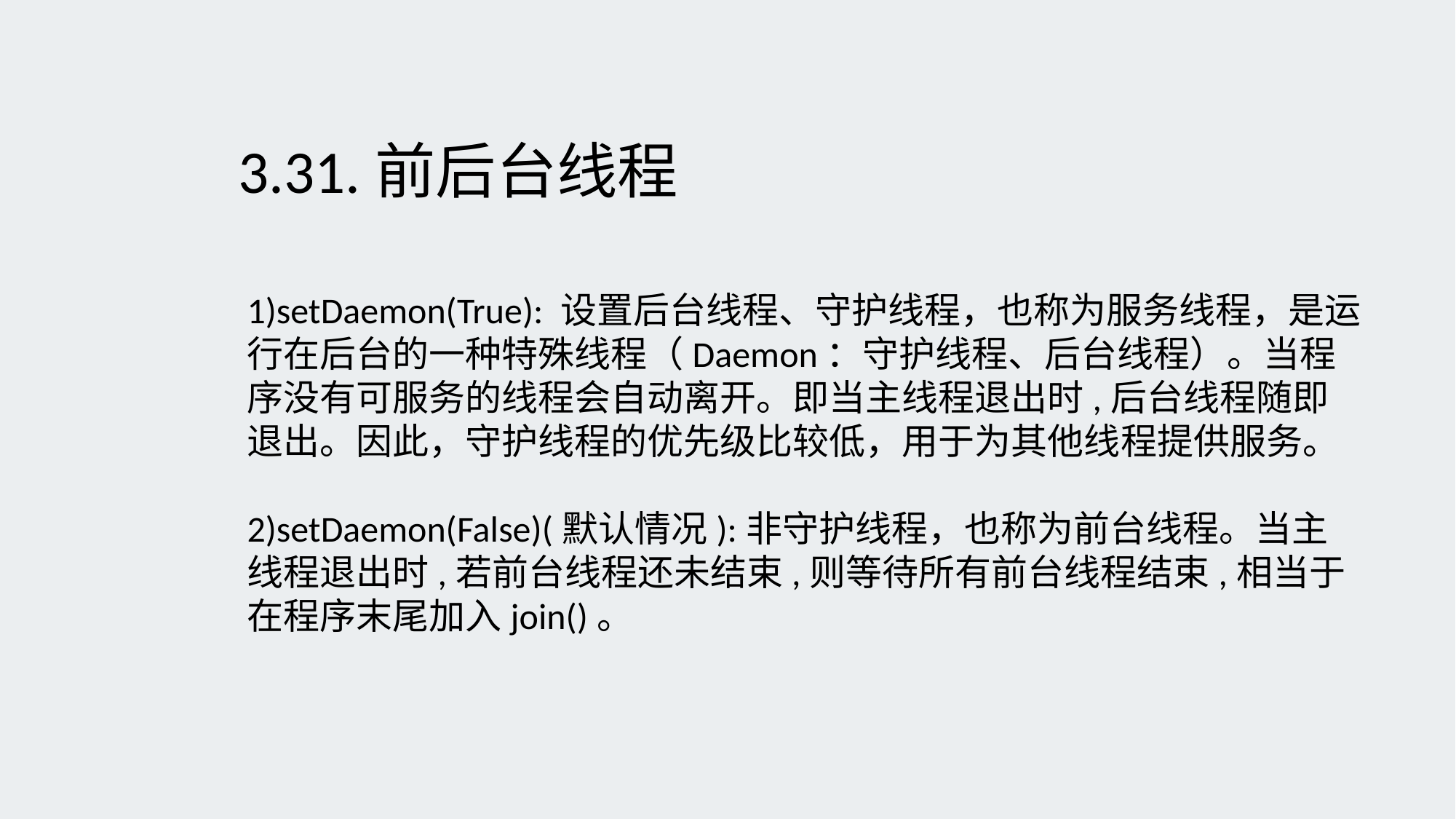

3.31.前后台线程

1)setDaemon(True): 设置后台线程、守护线程，也称为服务线程，是运行在后台的一种特殊线程（Daemon：守护线程、后台线程）。当程序没有可服务的线程会自动离开。即当主线程退出时,后台线程随即退出。因此，守护线程的优先级比较低，用于为其他线程提供服务。

2)setDaemon(False)(默认情况):非守护线程，也称为前台线程。当主线程退出时,若前台线程还未结束,则等待所有前台线程结束,相当于在程序末尾加入join()。